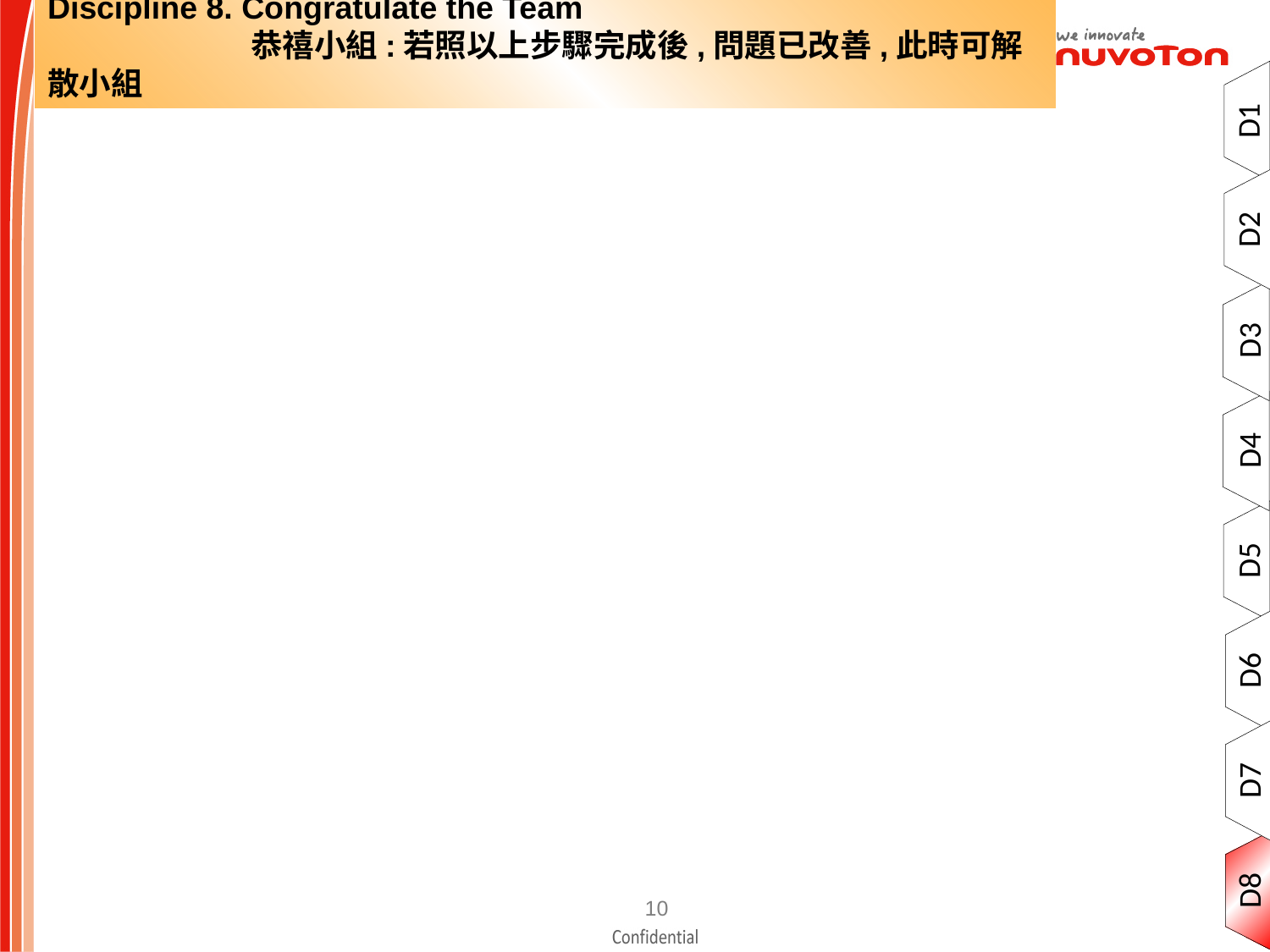

Discipline 8. Congratulate the Team
                      恭禧小組:若照以上步驟完成後,問題已改善,此時可解散小組
D1

D2

D3

D4

D5

D6

D7

D8

10